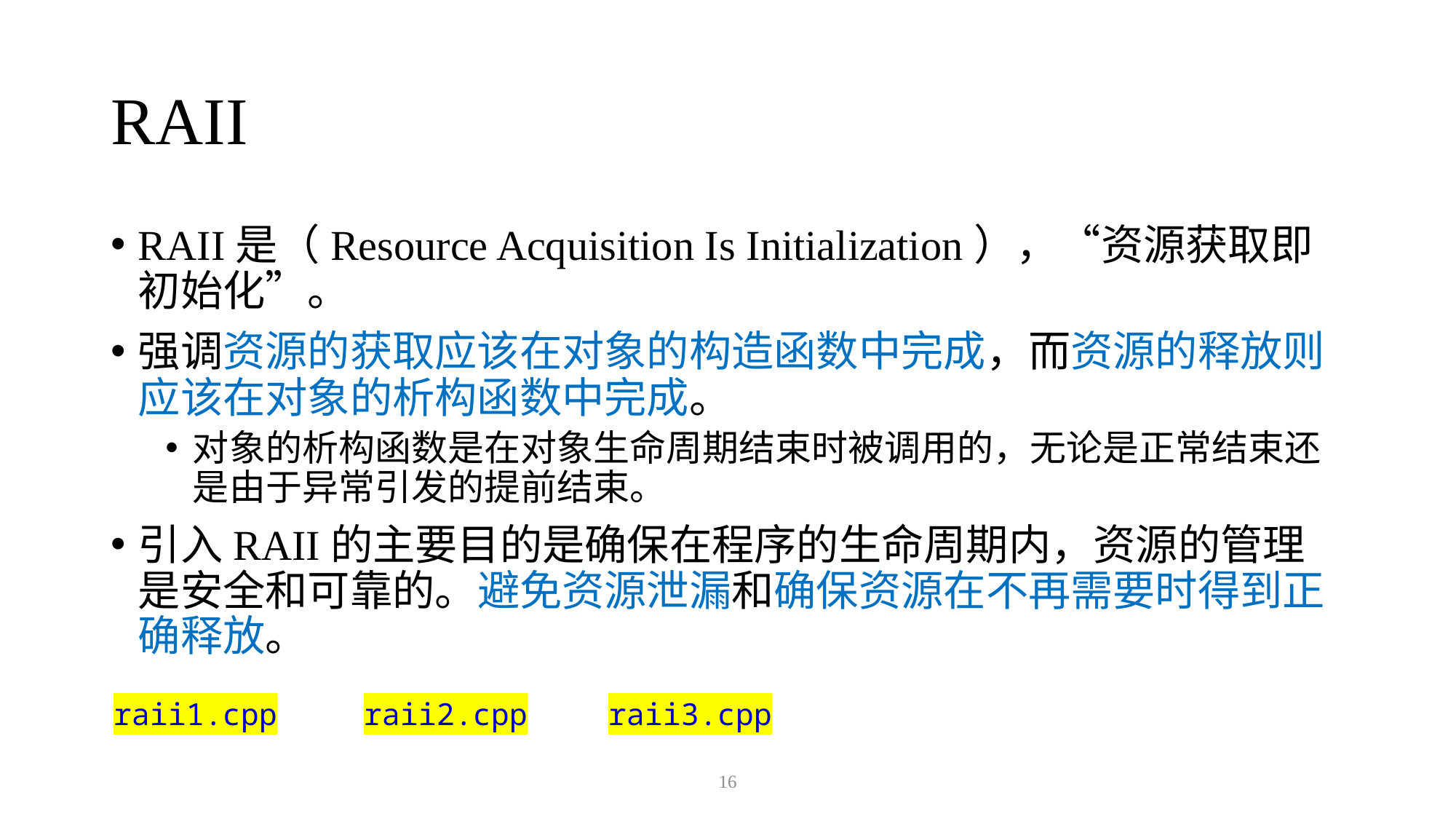

# RAII
RAII是（Resource Acquisition Is Initialization），“资源获取即初始化”。
强调资源的获取应该在对象的构造函数中完成，而资源的释放则应该在对象的析构函数中完成。
对象的析构函数是在对象生命周期结束时被调用的，无论是正常结束还是由于异常引发的提前结束。
引入RAII的主要目的是确保在程序的生命周期内，资源的管理是安全和可靠的。避免资源泄漏和确保资源在不再需要时得到正确释放。
raii1.cpp
raii2.cpp
raii3.cpp
16